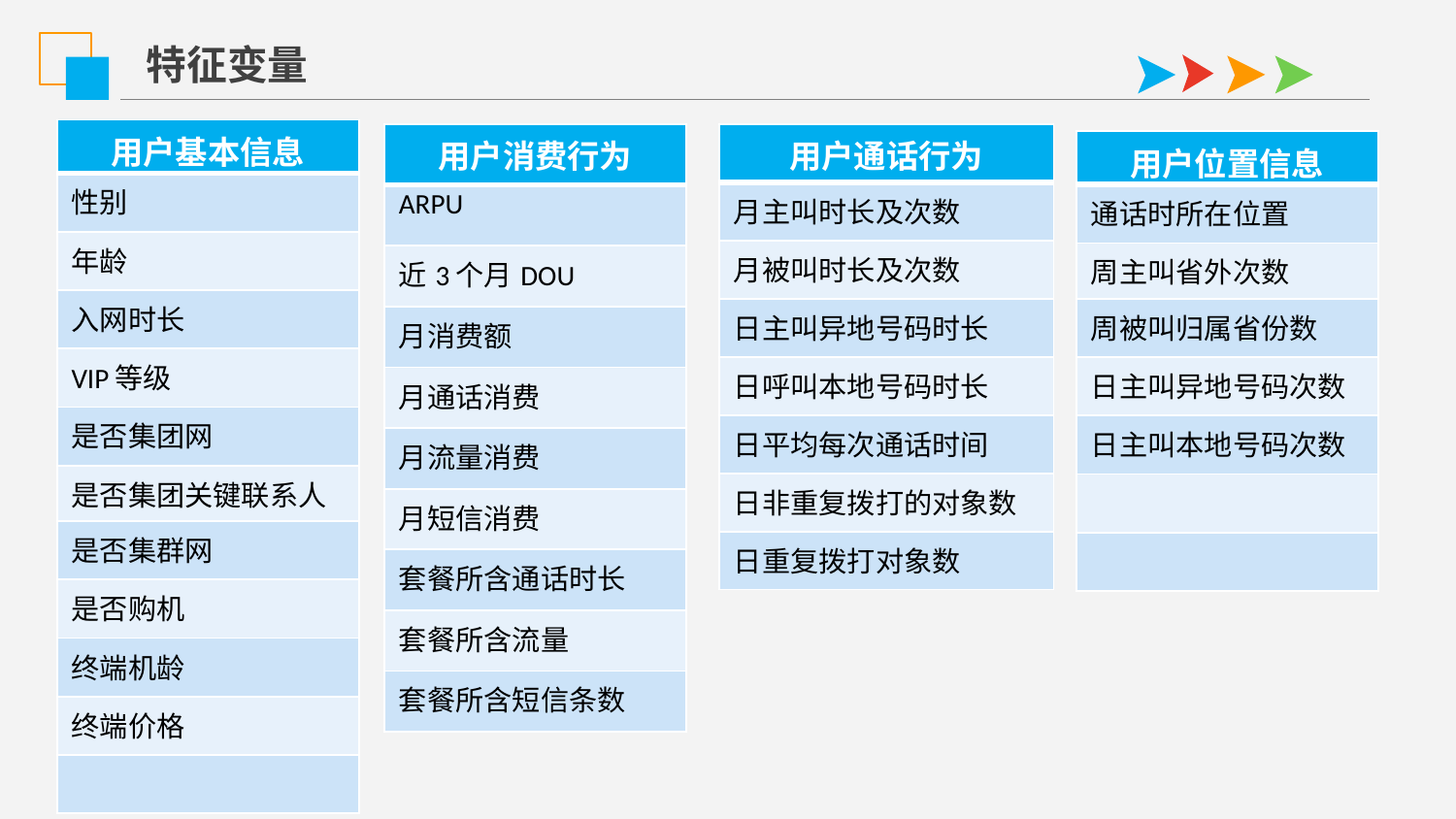

特征变量

| 用户基本信息 |
| --- |
| 性别 |
| 年龄 |
| 入网时长 |
| VIP等级 |
| 是否集团网 |
| 是否集团关键联系人 |
| 是否集群网 |
| 是否购机 |
| 终端机龄 |
| 终端价格 |
|  |
| 用户消费行为 |
| --- |
| ARPU |
| 近3个月DOU |
| 月消费额 |
| 月通话消费 |
| 月流量消费 |
| 月短信消费 |
| 套餐所含通话时长 |
| 套餐所含流量 |
| 套餐所含短信条数 |
| 用户通话行为 |
| --- |
| 月主叫时长及次数 |
| 月被叫时长及次数 |
| 日主叫异地号码时长 |
| 日呼叫本地号码时长 |
| 日平均每次通话时间 |
| 日非重复拨打的对象数 |
| 日重复拨打对象数 |
| 用户位置信息 |
| --- |
| 通话时所在位置 |
| 周主叫省外次数 |
| 周被叫归属省份数 |
| 日主叫异地号码次数 |
| 日主叫本地号码次数 |
|  |
|  |
延迟符号